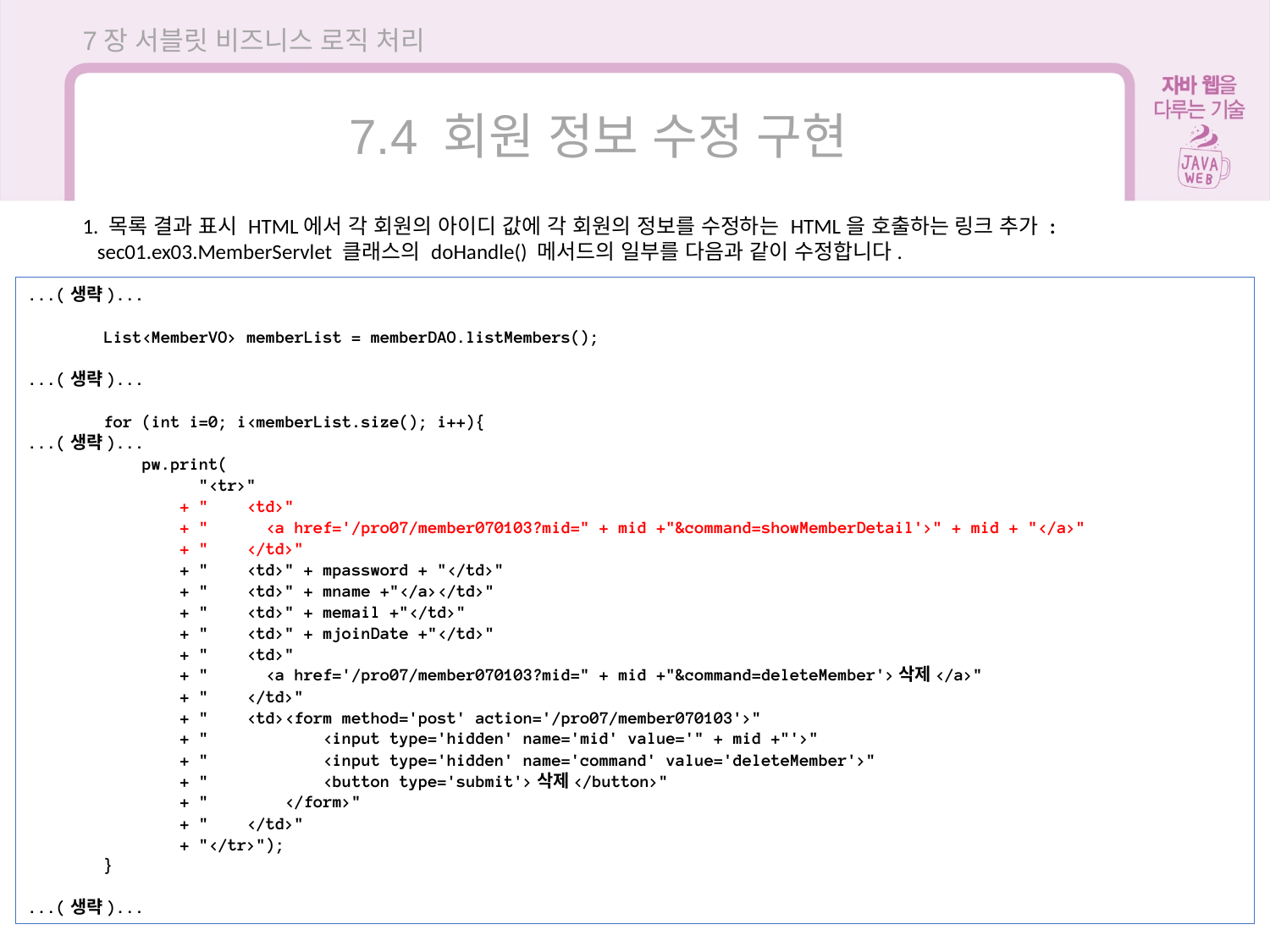

7장 서블릿 비즈니스 로직 처리
7.4 회원 정보 수정 구현
1. 목록 결과 표시 HTML에서 각 회원의 아이디 값에 각 회원의 정보를 수정하는 HTML을 호출하는 링크 추가 :
   sec01.ex03.MemberServlet 클래스의 doHandle() 메서드의 일부를 다음과 같이 수정합니다.
...(생략)...

        List<MemberVO> memberList = memberDAO.listMembers();

...(생략)...

        for (int i=0; i<memberList.size(); i++){
...(생략)...
            pw.print(
                  "<tr>"
                + "    <td>"
                + "      <a href='/pro07/member070103?mid=" + mid +"&command=showMemberDetail'>" + mid + "</a>"
                + "    </td>"
                + "    <td>" + mpassword + "</td>"
                + "    <td>" + mname +"</a></td>"
                + "    <td>" + memail +"</td>"
                + "    <td>" + mjoinDate +"</td>"
                + "    <td>"
                + "      <a href='/pro07/member070103?mid=" + mid +"&command=deleteMember'>삭제</a>"
                + "    </td>"
                + "    <td><form method='post' action='/pro07/member070103'>"
                + "            <input type='hidden' name='mid' value='" + mid +"'>"
                + "            <input type='hidden' name='command' value='deleteMember'>"
                + "            <button type='submit'>삭제</button>"
                + "        </form>"
                + "    </td>"
                + "</tr>");
        }

...(생략)...